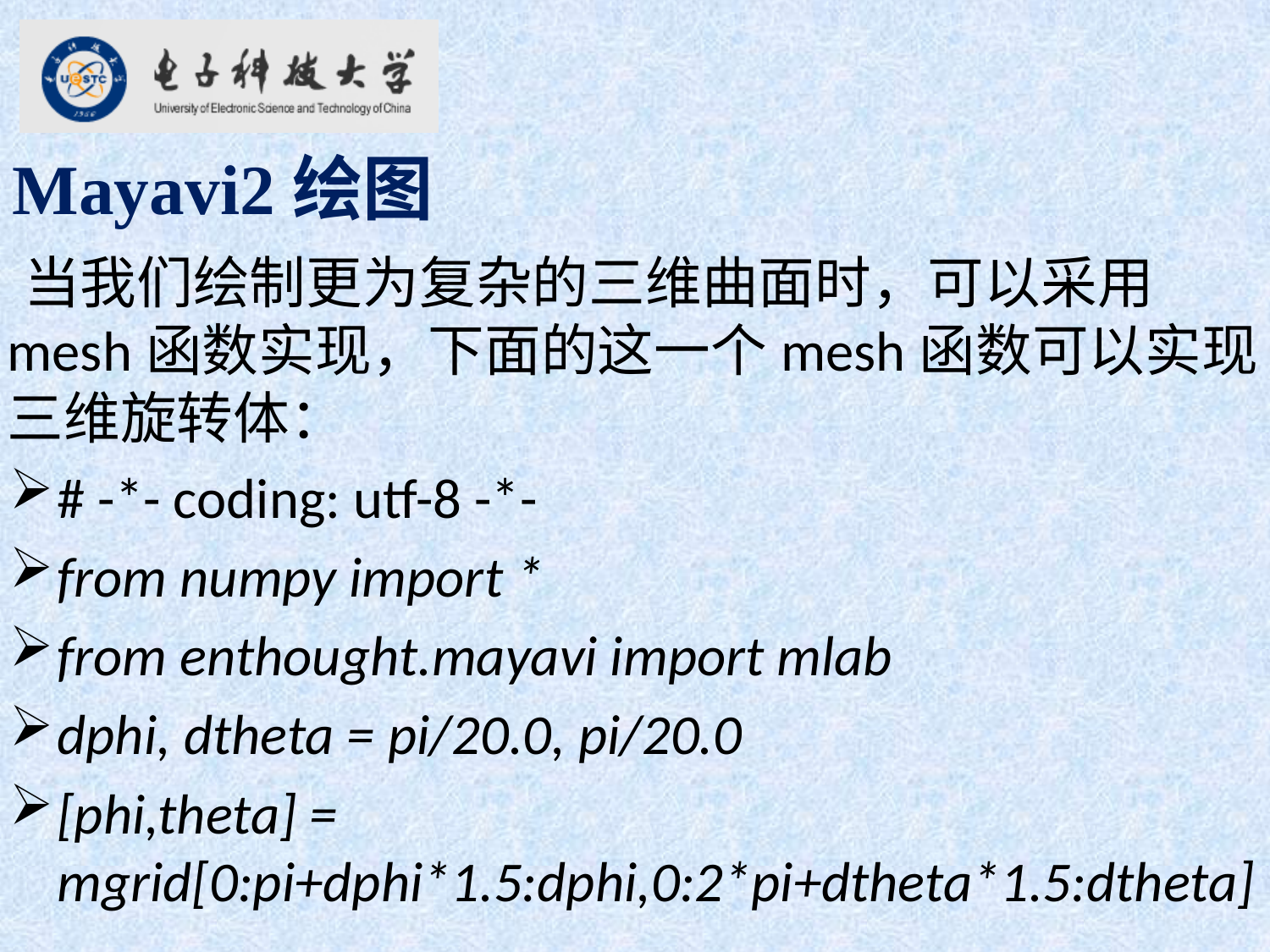

Mayavi2绘图

    当我们绘制更为复杂的三维曲面时，可以采用mesh函数实现，下面的这一个mesh函数可以实现三维旋转体：
# -*- coding: utf-8 -*-
from numpy import *
from enthought.mayavi import mlab
dphi, dtheta = pi/20.0, pi/20.0
[phi,theta] = mgrid[0:pi+dphi*1.5:dphi,0:2*pi+dtheta*1.5:dtheta]